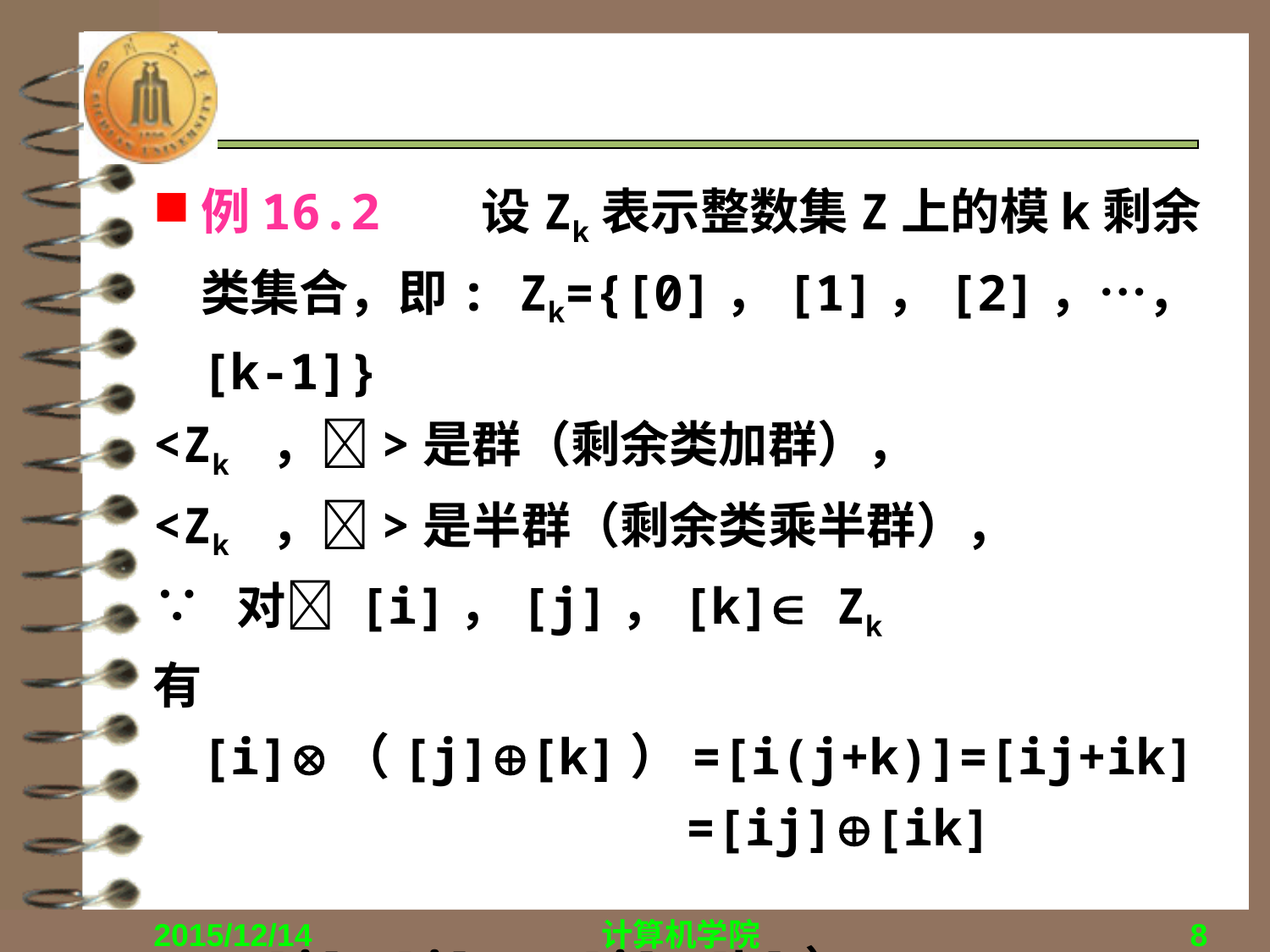

#
例16.2   设Zk表示整数集Z上的模k剩余类集合，即: Zk={[0]，[1]，[2]，…，[k-1]}
<Zk ，⊕>是群（剩余类加群），
<Zk ，⊗>是半群（剩余类乘半群），
∵  对∀ [i]，[j]，[k]∈ Zk
有[i]⊗（[j]⊕[k]）=[i(j+k)]=[ij+ik]
                  =[ij]⊕[ik]
                  =([i]⊗[j])⊕([i]⊗[k]）
∴ <Zk ，⊕，⊗>是环，称为（模k）剩余类环。
  特别， k=2时，称为布尔环。
2015/12/14
计算机学院
8